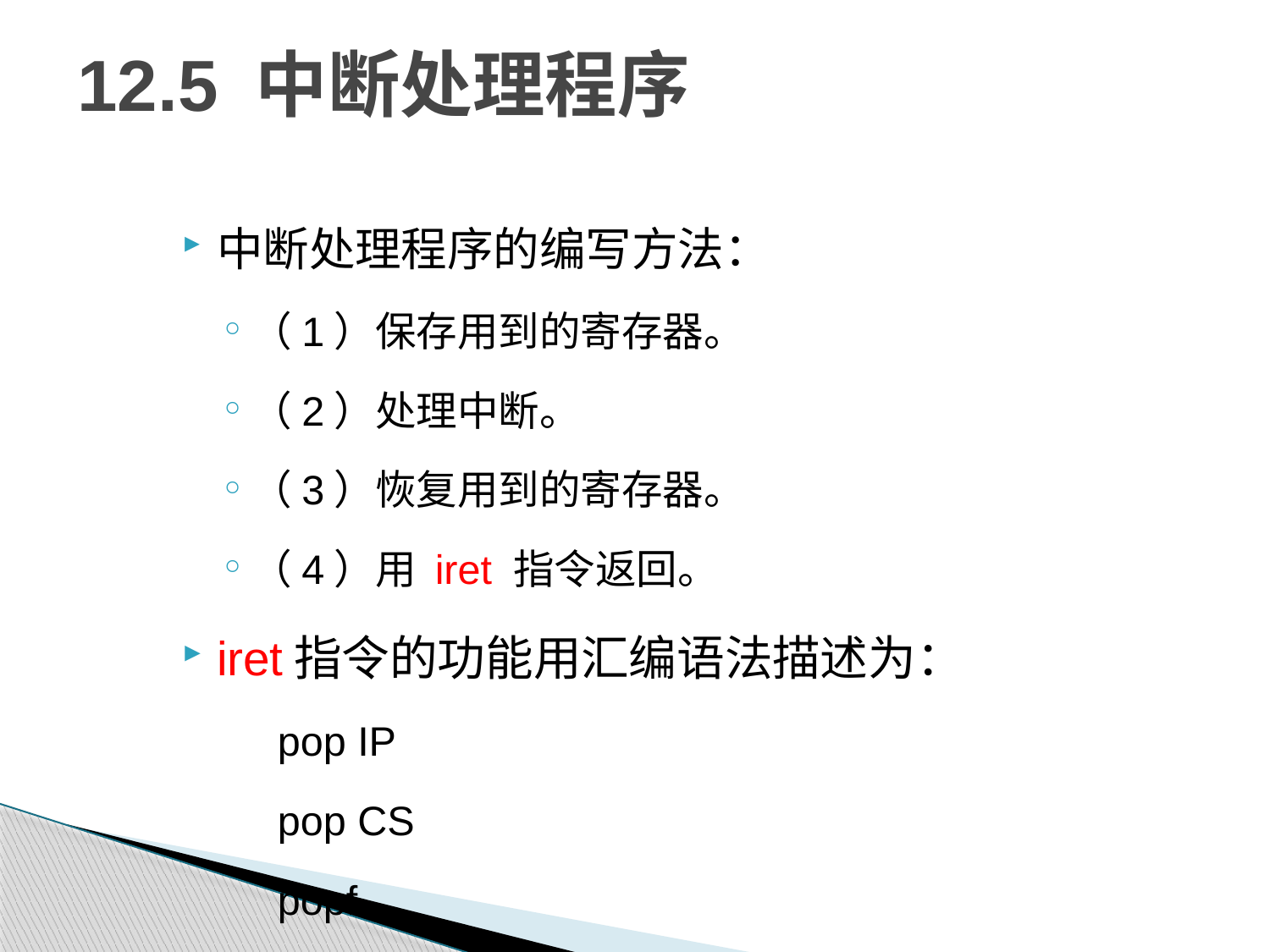

# 12.5 中断处理程序
中断处理程序的编写方法：
（1）保存用到的寄存器。
（2）处理中断。
（3）恢复用到的寄存器。
（4）用 iret 指令返回。
iret指令的功能用汇编语法描述为：
     pop IP
     pop CS
     popf